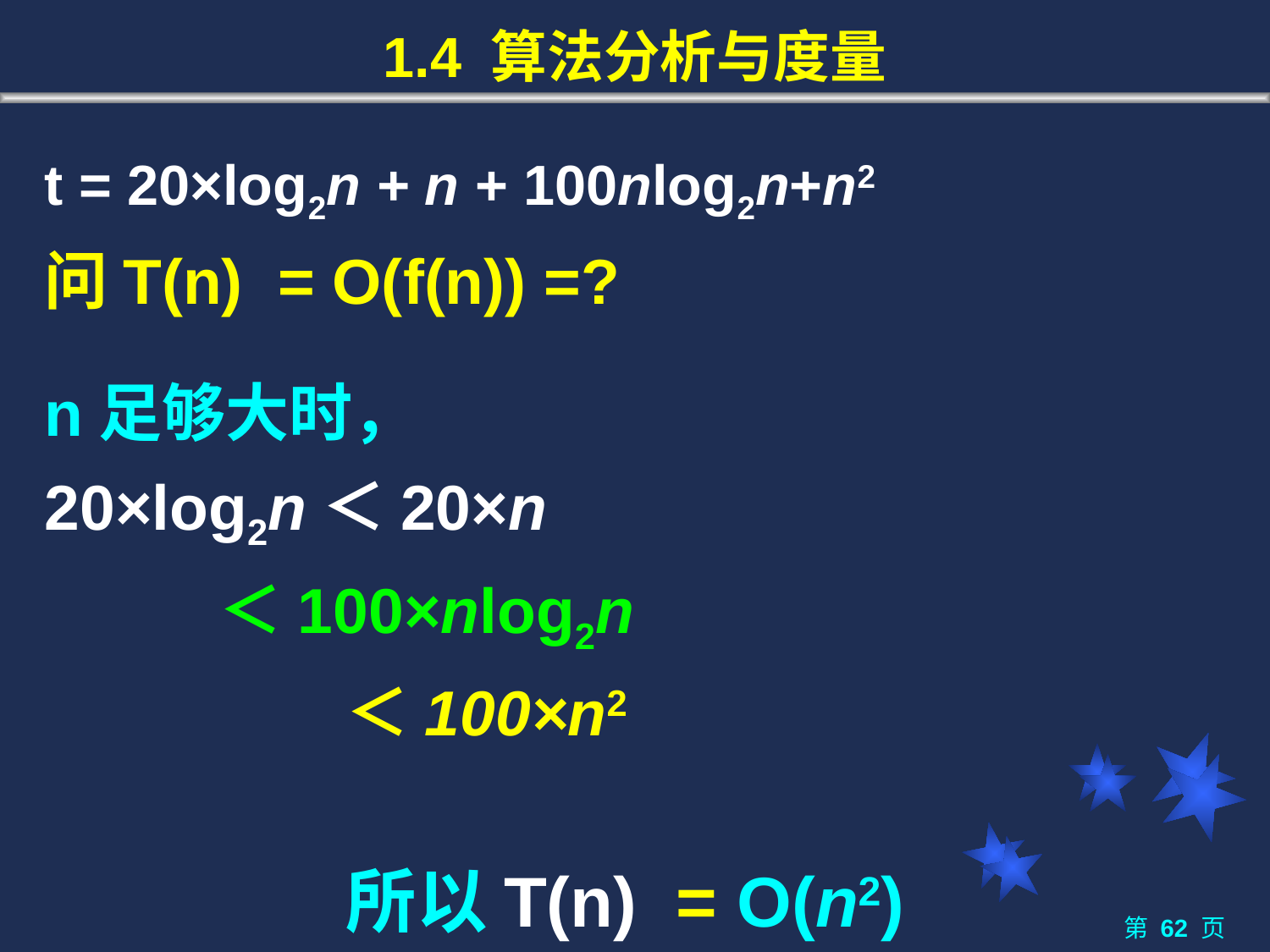

# 1.4 算法分析与度量
t = 20×log2n + n + 100nlog2n+n2
问T(n)  = O(f(n)) =?

n足够大时，
20×log2n＜20×n
		＜100×nlog2n
			＜100×n2

			所以T(n)  = O(n2)

第 62 页